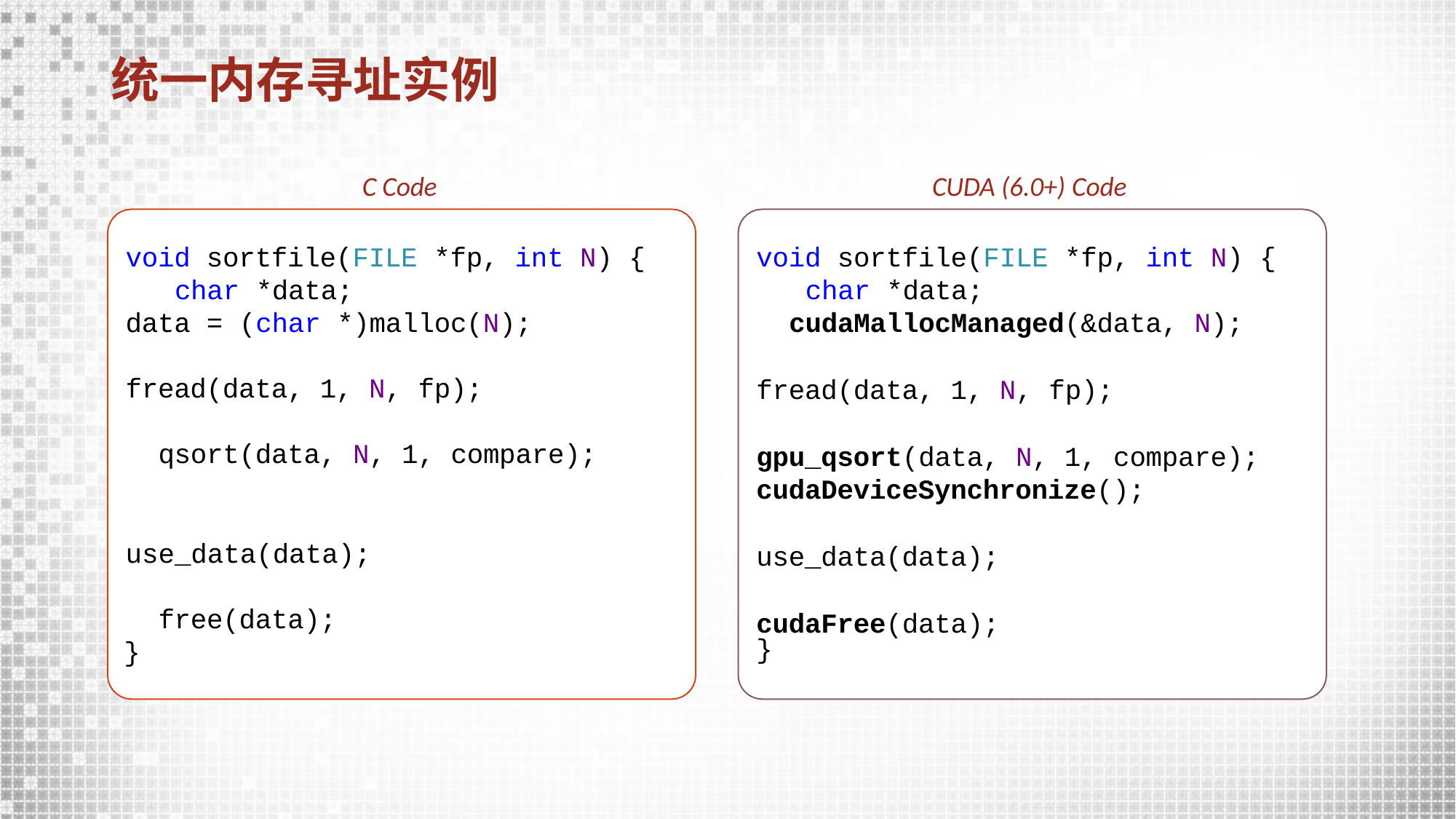

# 统一内存寻址实例
C Code

void sortfile(FILE *fp, int N) {  char *data;
data = (char *)malloc(N);
fread(data, 1, N, fp);  qsort(data, N, 1, compare);

use_data(data);  free(data);
}
CUDA (6.0+) Code

void sortfile(FILE *fp, int N) {  char *data;  cudaMallocManaged(&data, N);

fread(data, 1, N, fp);

gpu_qsort(data, N, 1, compare);
cudaDeviceSynchronize();

use_data(data);

cudaFree(data);

}